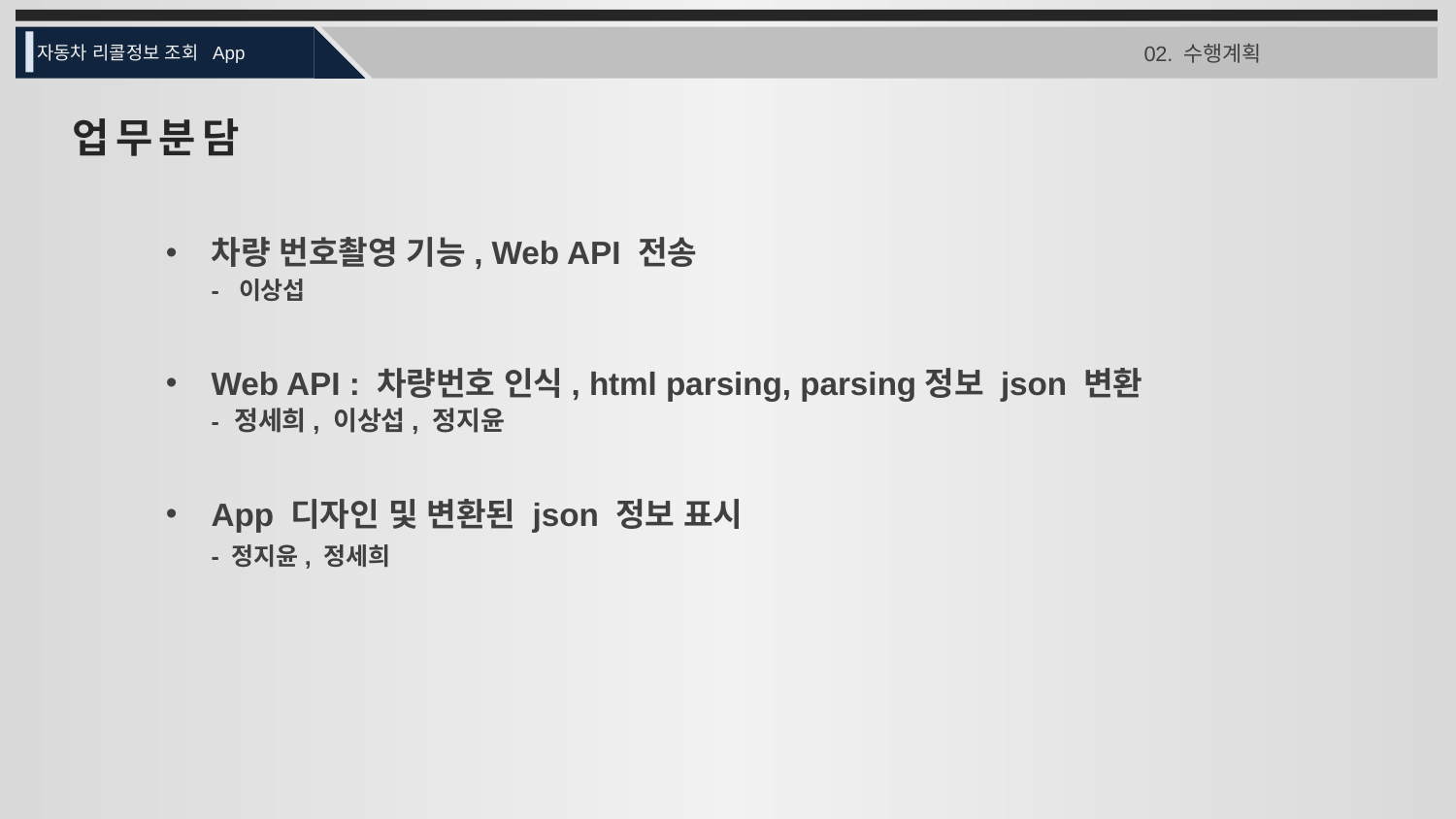

02. 수행계획
자동차 리콜정보 조회  App
업무분담

차량 번호촬영 기능, Web API 전송
	-  이상섭

Web API : 차량번호 인식, html parsing, parsing정보 json 변환
	- 정세희, 이상섭, 정지윤

App 디자인 및 변환된 json 정보 표시
	- 정지윤, 정세희